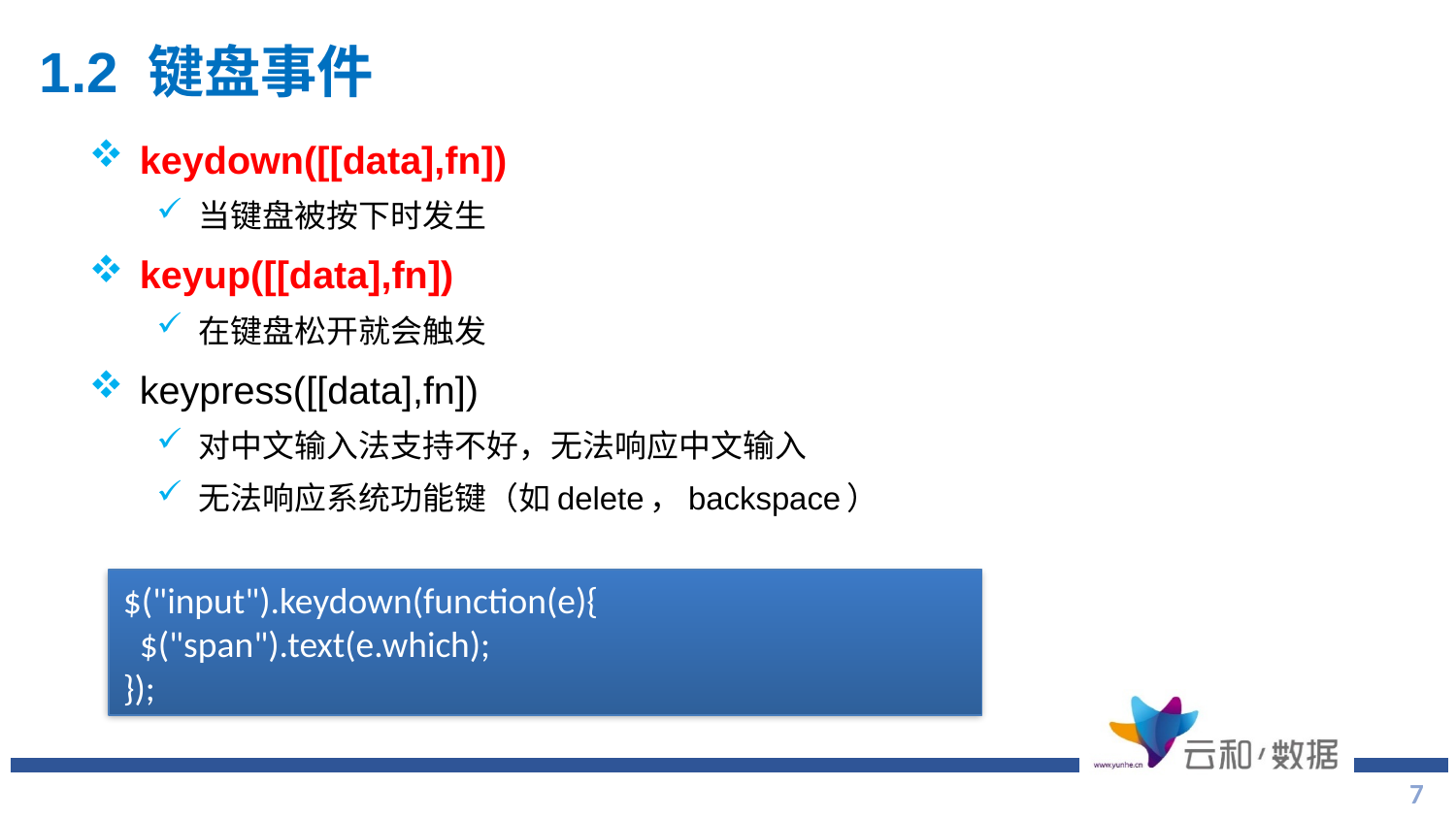

# 1.2 键盘事件
keydown([[data],fn])
当键盘被按下时发生
keyup([[data],fn])
在键盘松开就会触发
keypress([[data],fn])
对中文输入法支持不好，无法响应中文输入
无法响应系统功能键（如delete，backspace）

$("input").keydown(function(e){
  $("span").text(e.which);
});
7